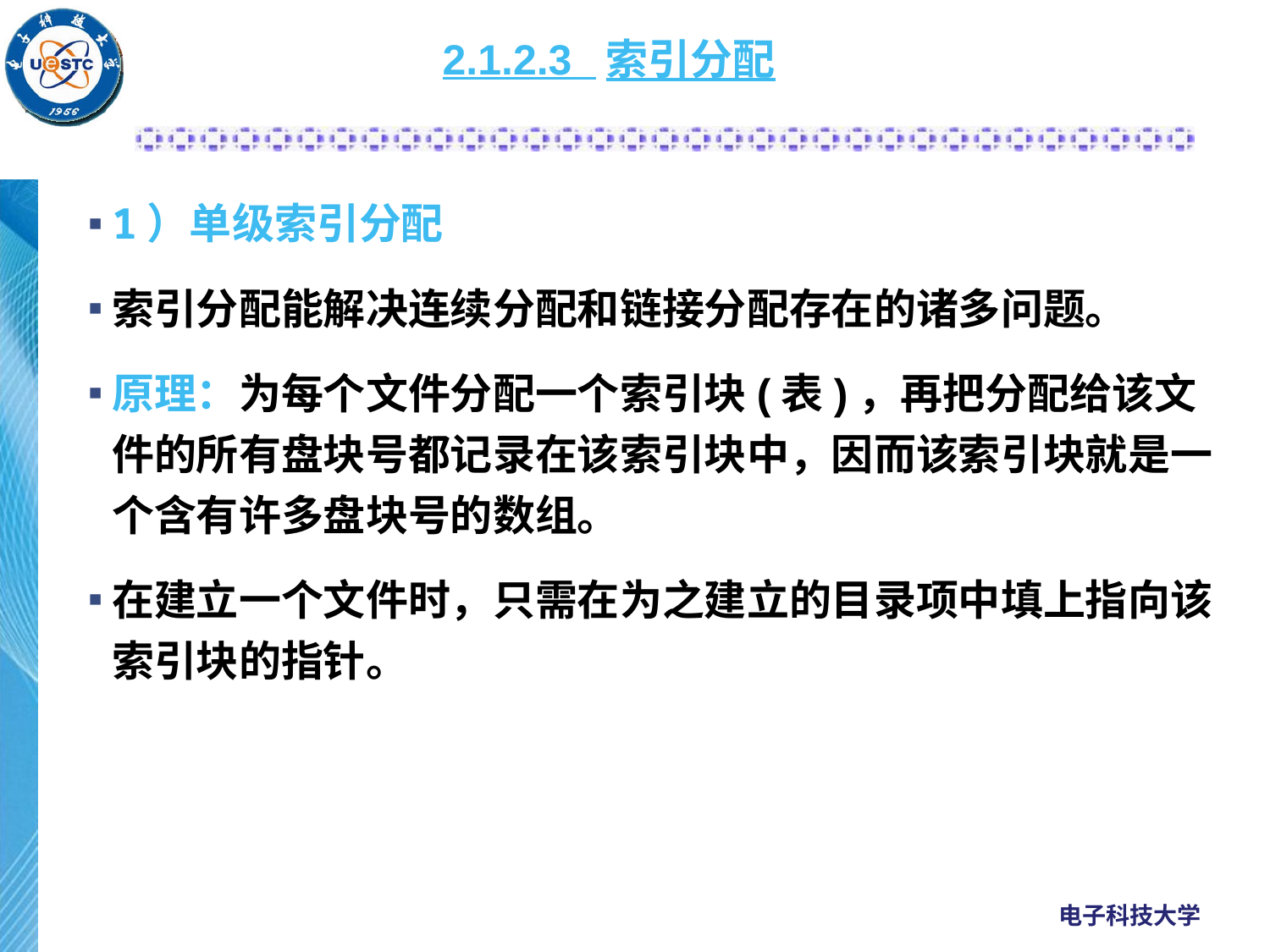

# 2.1.2.3  索引分配

1）单级索引分配
索引分配能解决连续分配和链接分配存在的诸多问题。
原理：为每个文件分配一个索引块(表)，再把分配给该文件的所有盘块号都记录在该索引块中，因而该索引块就是一个含有许多盘块号的数组。
在建立一个文件时，只需在为之建立的目录项中填上指向该索引块的指针。